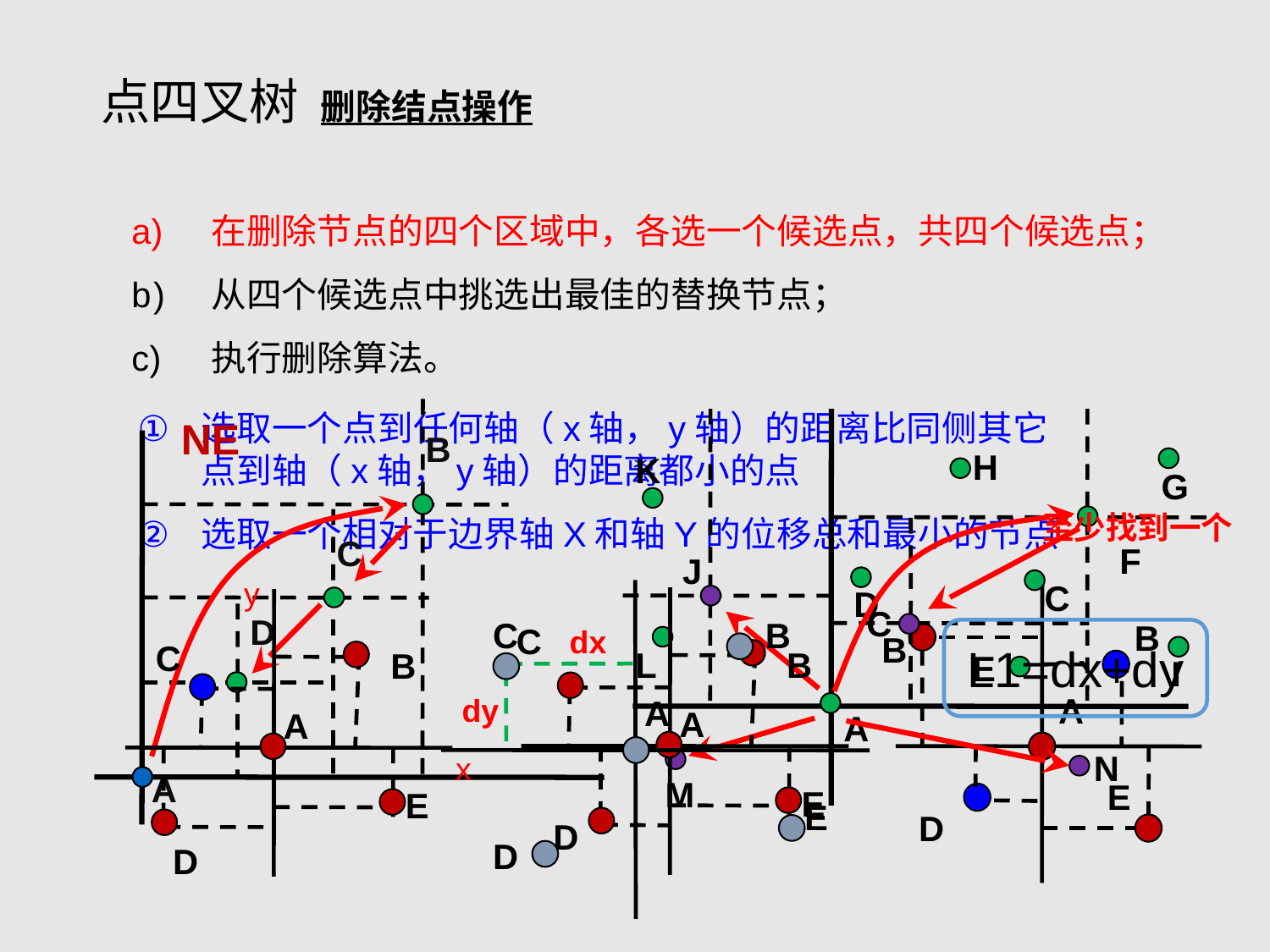

点四叉树  删除结点操作
 在删除节点的四个区域中，各选一个候选点，共四个候选点；
 从四个候选点中挑选出最佳的替换节点；
 执行删除算法。
B
C
D
A
NE
H
K

G

F
J

C

D
B

L

E
I

A
N
M

选取一个点到任何轴（x轴，y轴）的距离比同侧其它点到轴（x轴，y轴）的距离都小的点
选取一个相对于边界轴X和轴Y的位移总和最小的节点
至少找到一个
y
C
B
A
E
D

x
C
B

A

E

D

dx
dy
C
B

A

E

D

C
B
A
E
D

L1=dx+dy